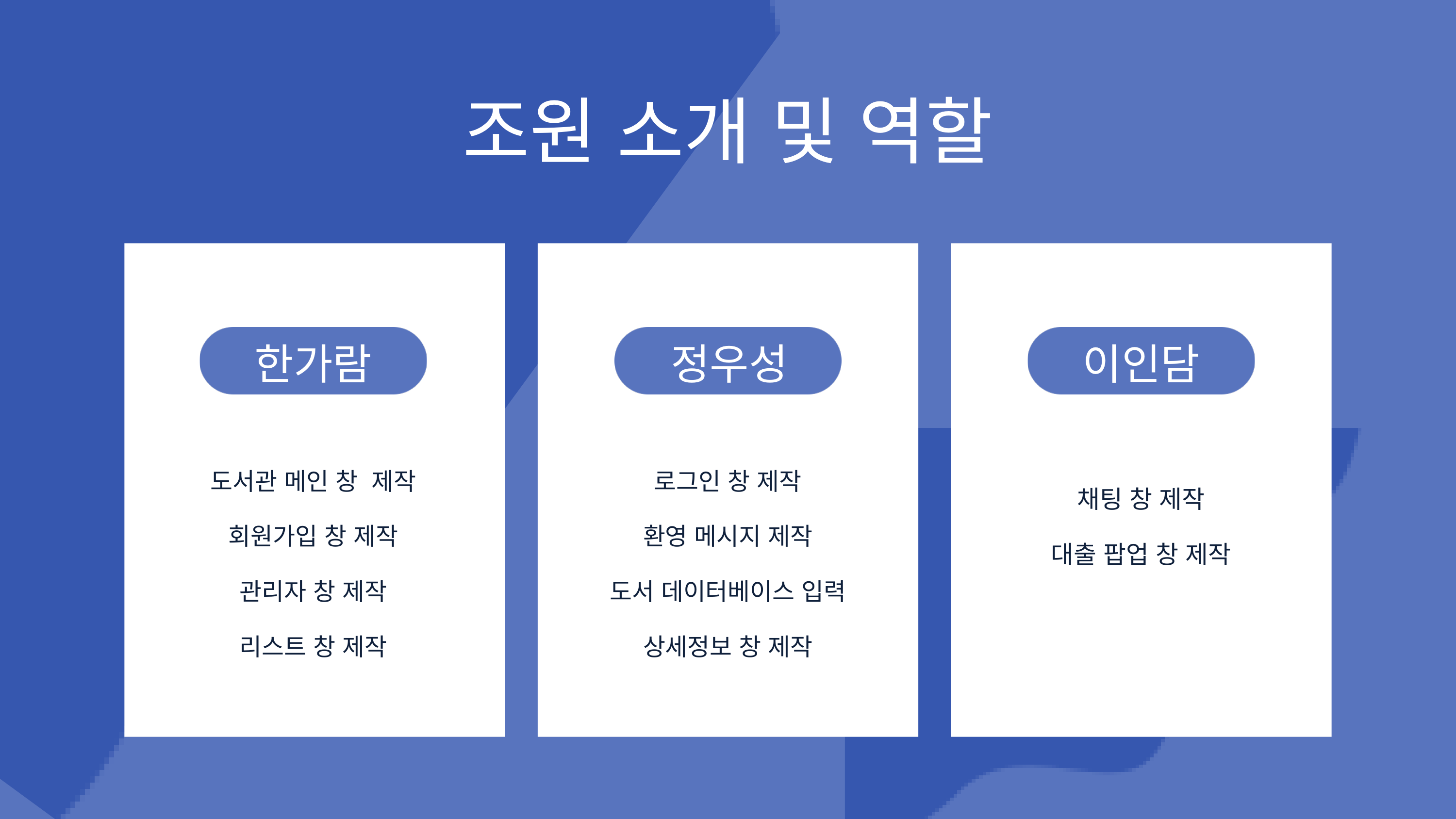

조원 소개 및 역할

한가람
정우성
이인담

도서관 메인 창  제작

회원가입 창 제작

관리자 창 제작

리스트 창 제작

로그인 창 제작

환영 메시지 제작

도서 데이터베이스 입력

상세정보 창 제작
채팅 창 제작

대출 팝업 창 제작